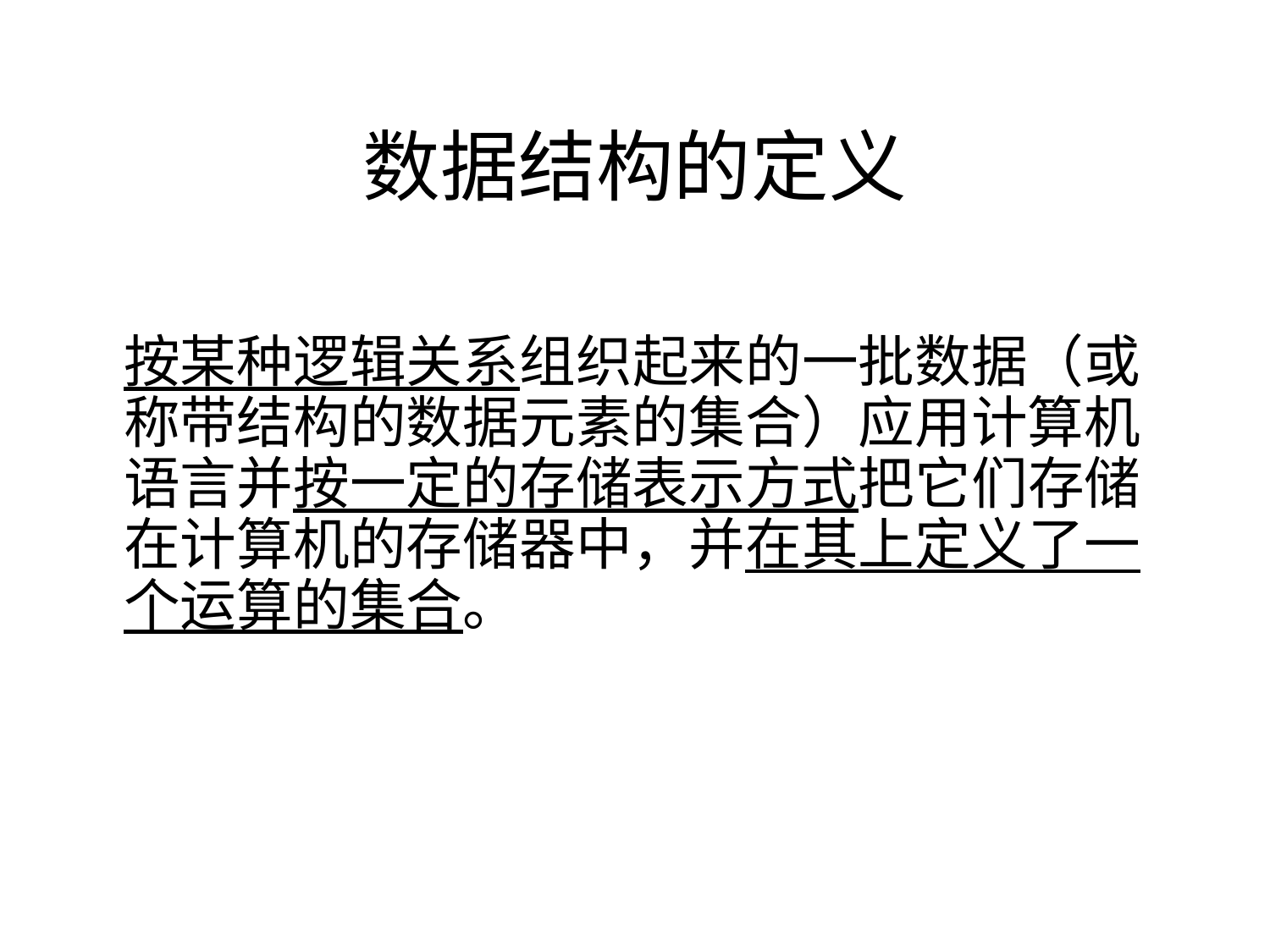

# 数据结构的定义
按某种逻辑关系组织起来的一批数据（或称带结构的数据元素的集合）应用计算机语言并按一定的存储表示方式把它们存储在计算机的存储器中，并在其上定义了一个运算的集合。